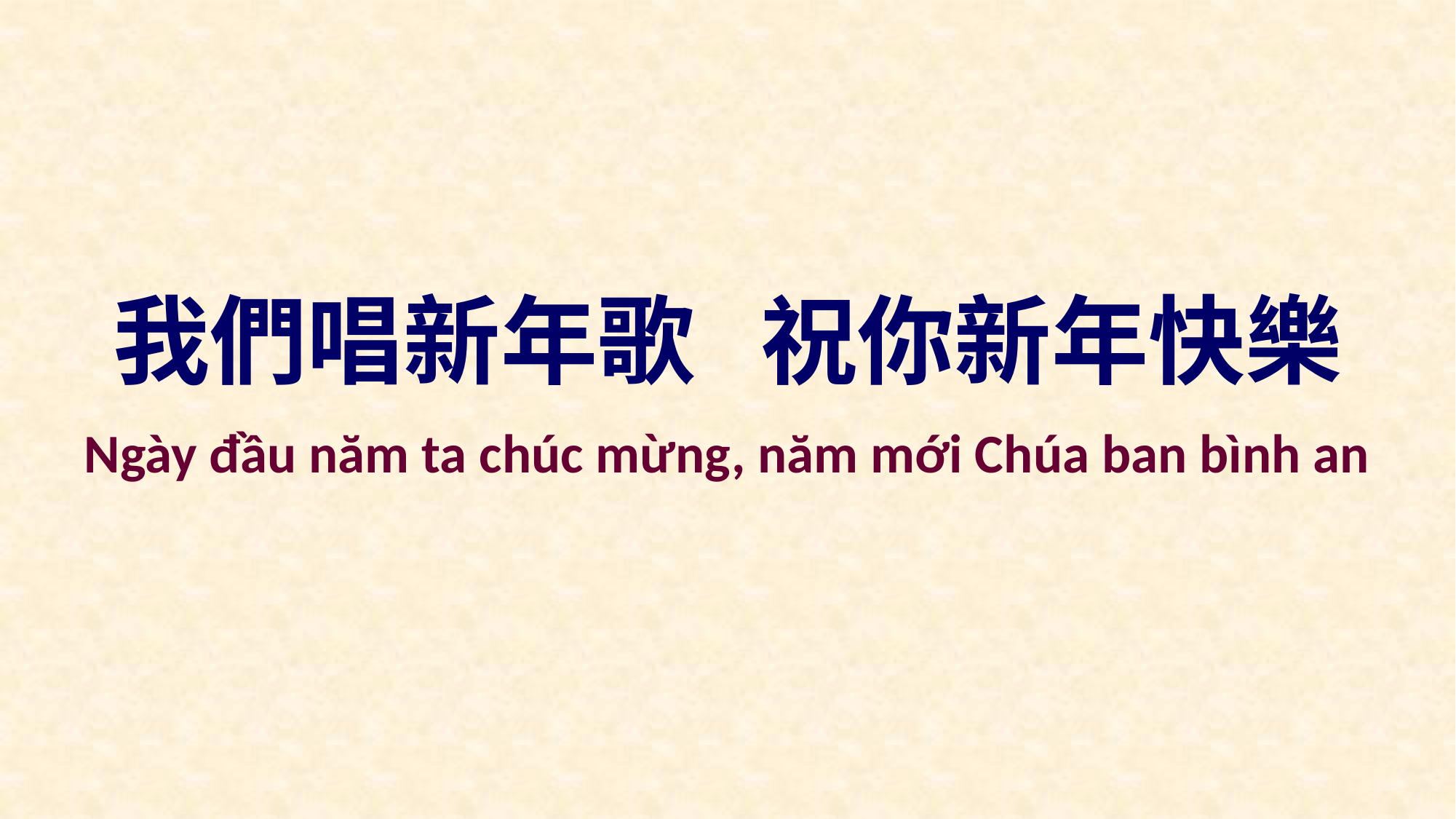

我們唱新年歌   祝你新年快樂
Ngày đầu năm ta chúc mừng, năm mới Chúa ban bình an